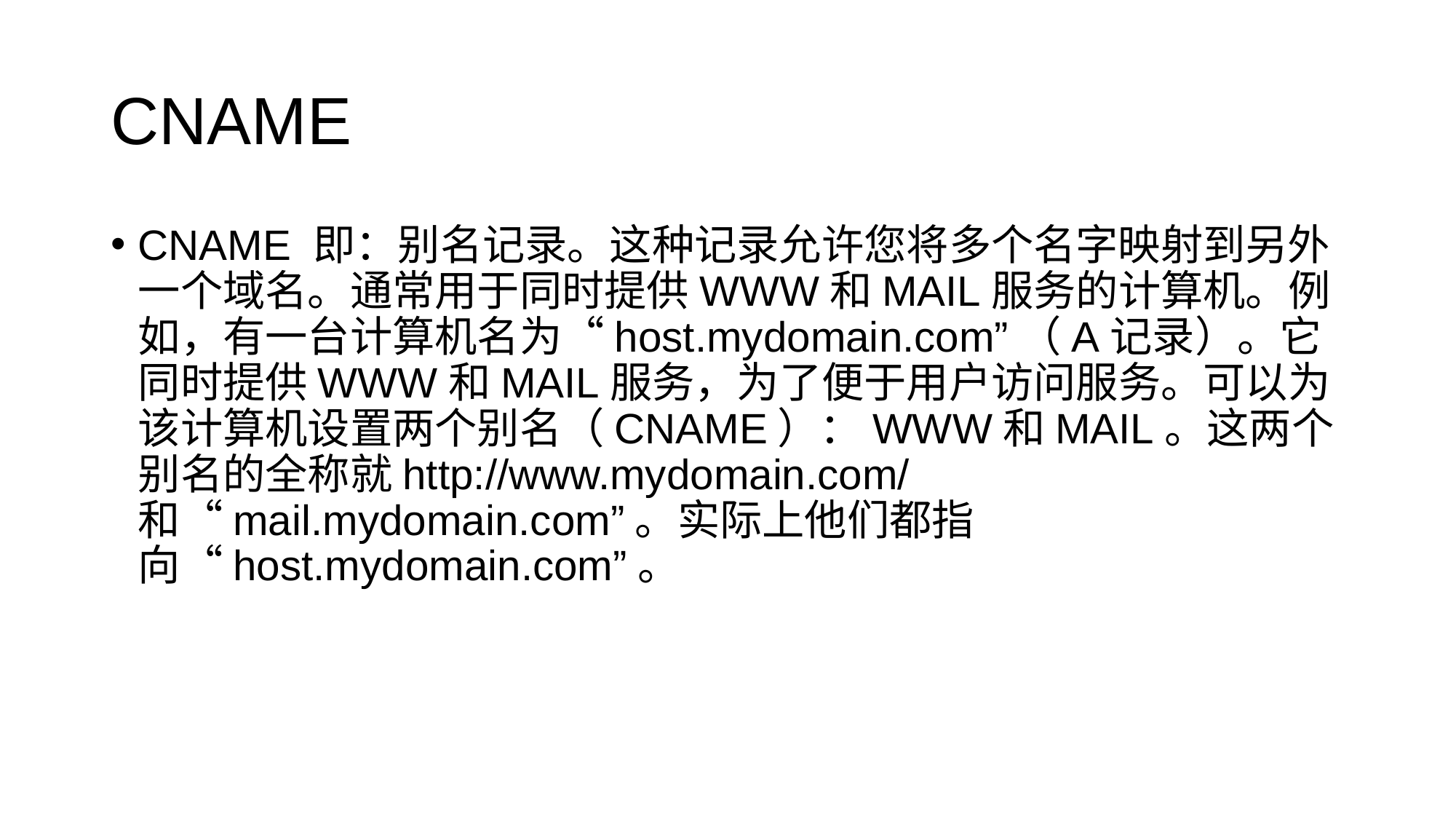

# CNAME
CNAME 即：别名记录。这种记录允许您将多个名字映射到另外一个域名。通常用于同时提供WWW和MAIL服务的计算机。例如，有一台计算机名为“host.mydomain.com”（A记录）。它同时提供WWW和MAIL服务，为了便于用户访问服务。可以为该计算机设置两个别名（CNAME）：WWW和MAIL。这两个别名的全称就http://www.mydomain.com/和“mail.mydomain.com”。实际上他们都指向“host.mydomain.com”。